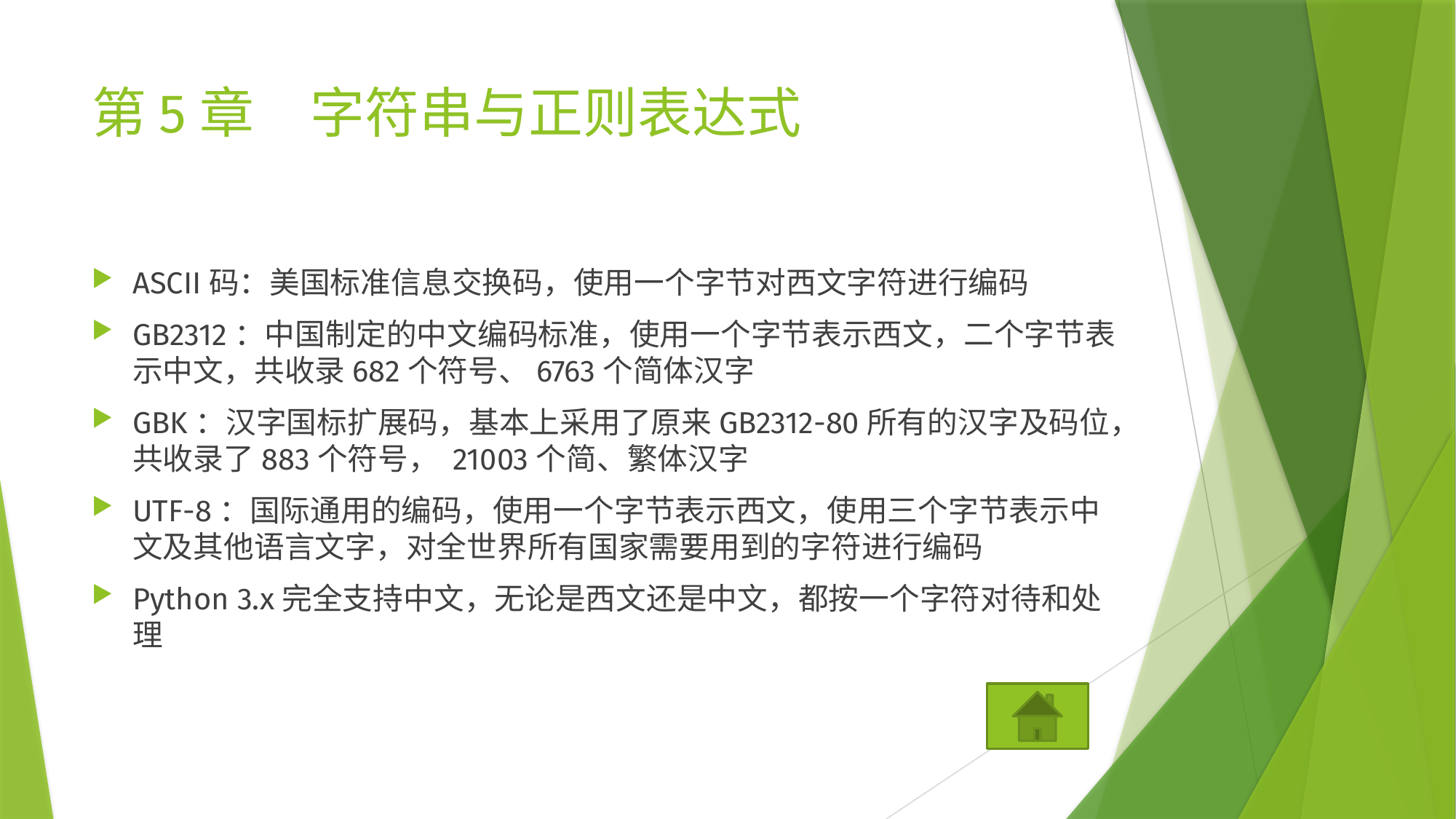

# 第5章	字符串与正则表达式
ASCII码：美国标准信息交换码，使用一个字节对西文字符进行编码
GB2312：中国制定的中文编码标准，使用一个字节表示西文，二个字节表示中文，共收录682个符号、6763个简体汉字
GBK：汉字国标扩展码，基本上采用了原来GB2312-80所有的汉字及码位，共收录了883个符号， 21003个简、繁体汉字
UTF-8：国际通用的编码，使用一个字节表示西文，使用三个字节表示中文及其他语言文字，对全世界所有国家需要用到的字符进行编码
Python 3.x完全支持中文，无论是西文还是中文，都按一个字符对待和处理